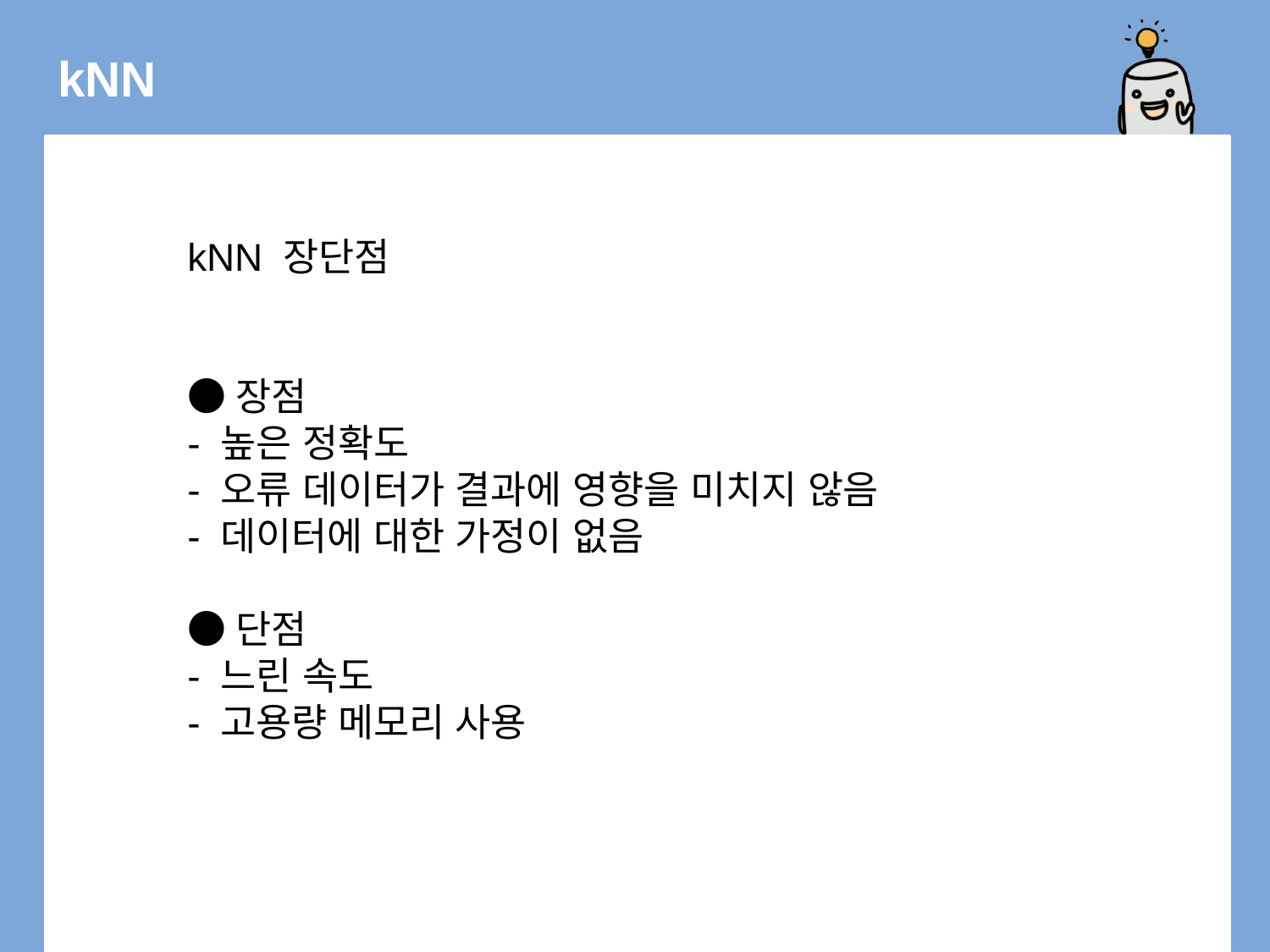

kNN
kNN 장단점

●장점
- 높은 정확도
- 오류 데이터가 결과에 영향을 미치지 않음
- 데이터에 대한 가정이 없음

●단점
- 느린 속도
- 고용량 메모리 사용